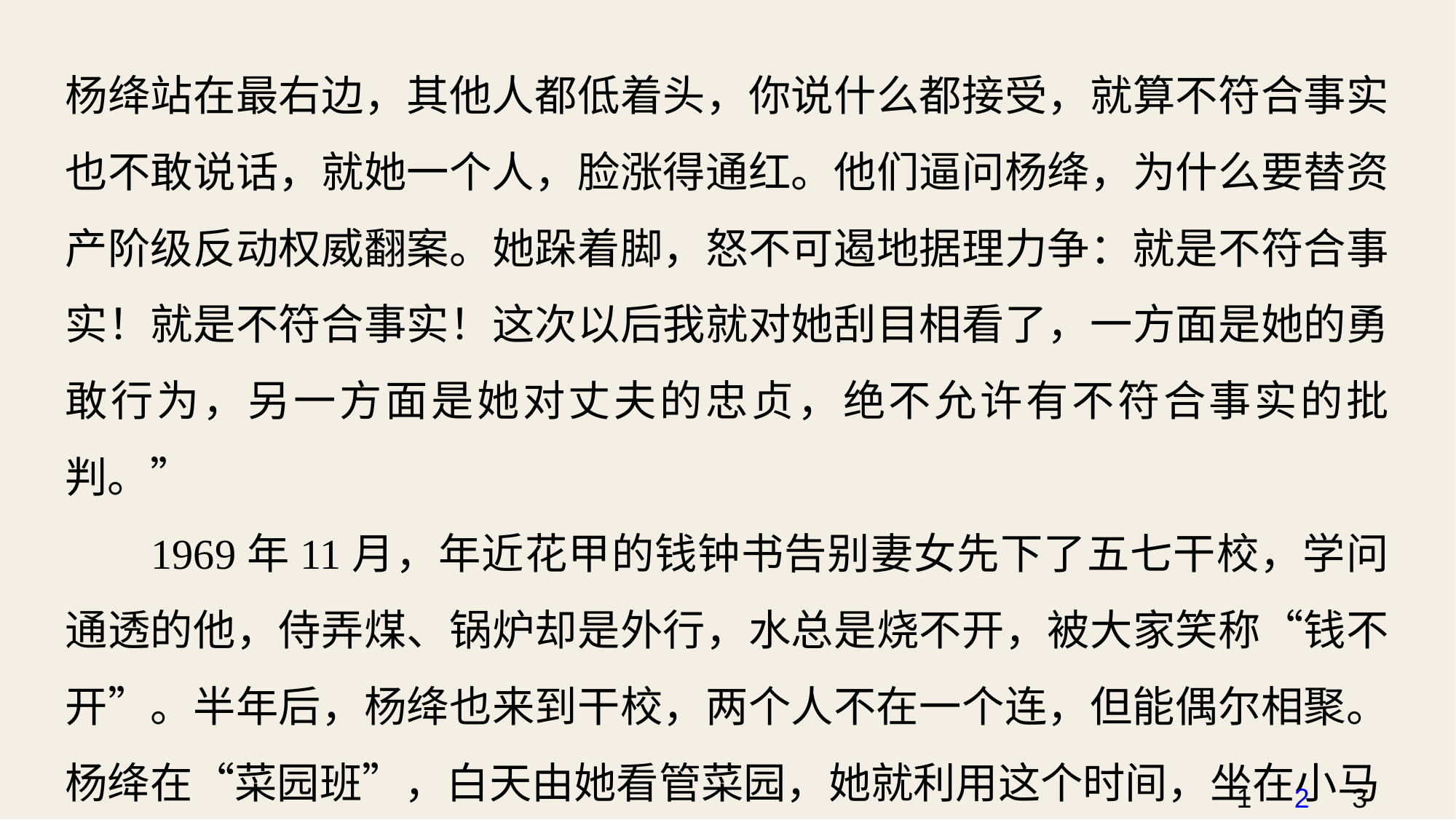

杨绛站在最右边，其他人都低着头，你说什么都接受，就算不符合事实也不敢说话，就她一个人，脸涨得通红。他们逼问杨绛，为什么要替资产阶级反动权威翻案。她跺着脚，怒不可遏地据理力争：就是不符合事实！就是不符合事实！这次以后我就对她刮目相看了，一方面是她的勇敢行为，另一方面是她对丈夫的忠贞，绝不允许有不符合事实的批判。”
1969年11月，年近花甲的钱钟书告别妻女先下了五七干校，学问通透的他，侍弄煤、锅炉却是外行，水总是烧不开，被大家笑称“钱不开”。半年后，杨绛也来到干校，两个人不在一个连，但能偶尔相聚。杨绛在“菜园班”，白天由她看管菜园，她就利用这个时间，坐在小马
1
2
3